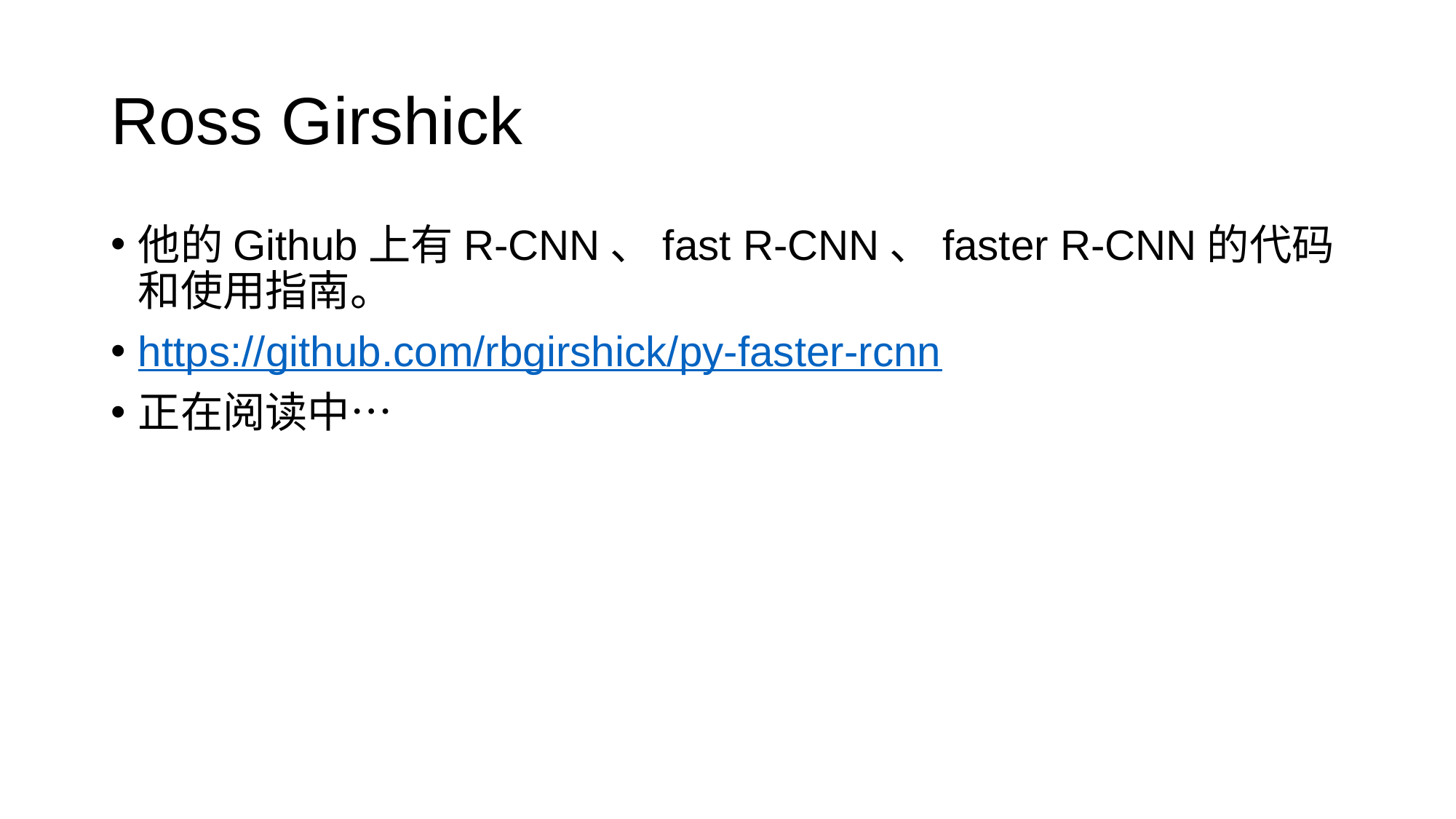

# Ross Girshick
他的Github上有R-CNN、fast R-CNN、faster R-CNN的代码和使用指南。
https://github.com/rbgirshick/py-faster-rcnn
正在阅读中…